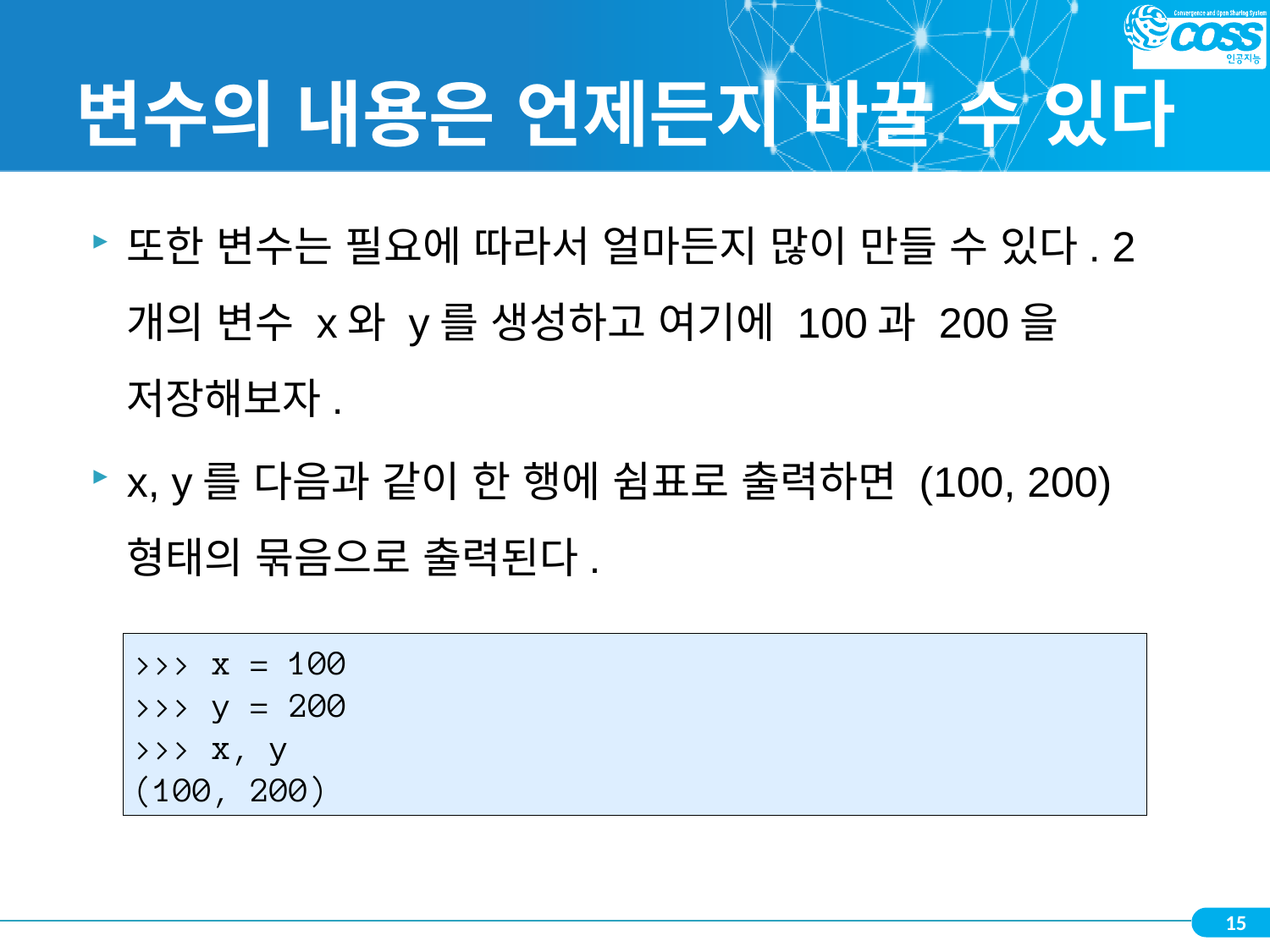

# 변수의 내용은 언제든지 바꿀 수 있다
또한 변수는 필요에 따라서 얼마든지 많이 만들 수 있다. 2개의 변수 x와 y를 생성하고 여기에 100과 200을 저장해보자.
x, y를 다음과 같이 한 행에 쉼표로 출력하면 (100, 200) 형태의 묶음으로 출력된다.

>>> x = 100
>>> y = 200
>>> x, y
(100, 200)